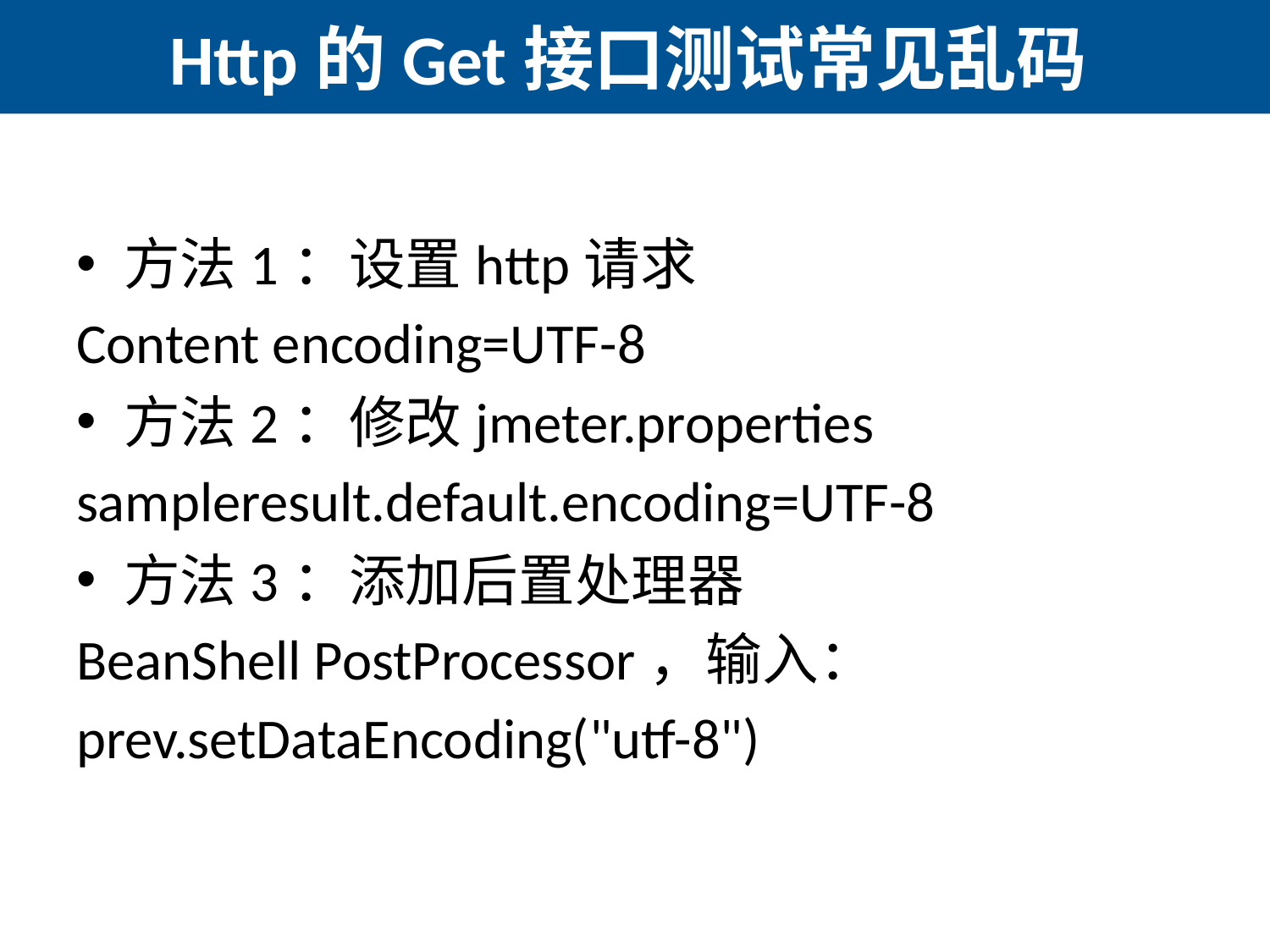

# Http的Get接口测试常见乱码
方法1：设置http请求
Content encoding=UTF-8
方法2：修改jmeter.properties
sampleresult.default.encoding=UTF-8
方法3：添加后置处理器
BeanShell PostProcessor，输入：
prev.setDataEncoding("utf-8")